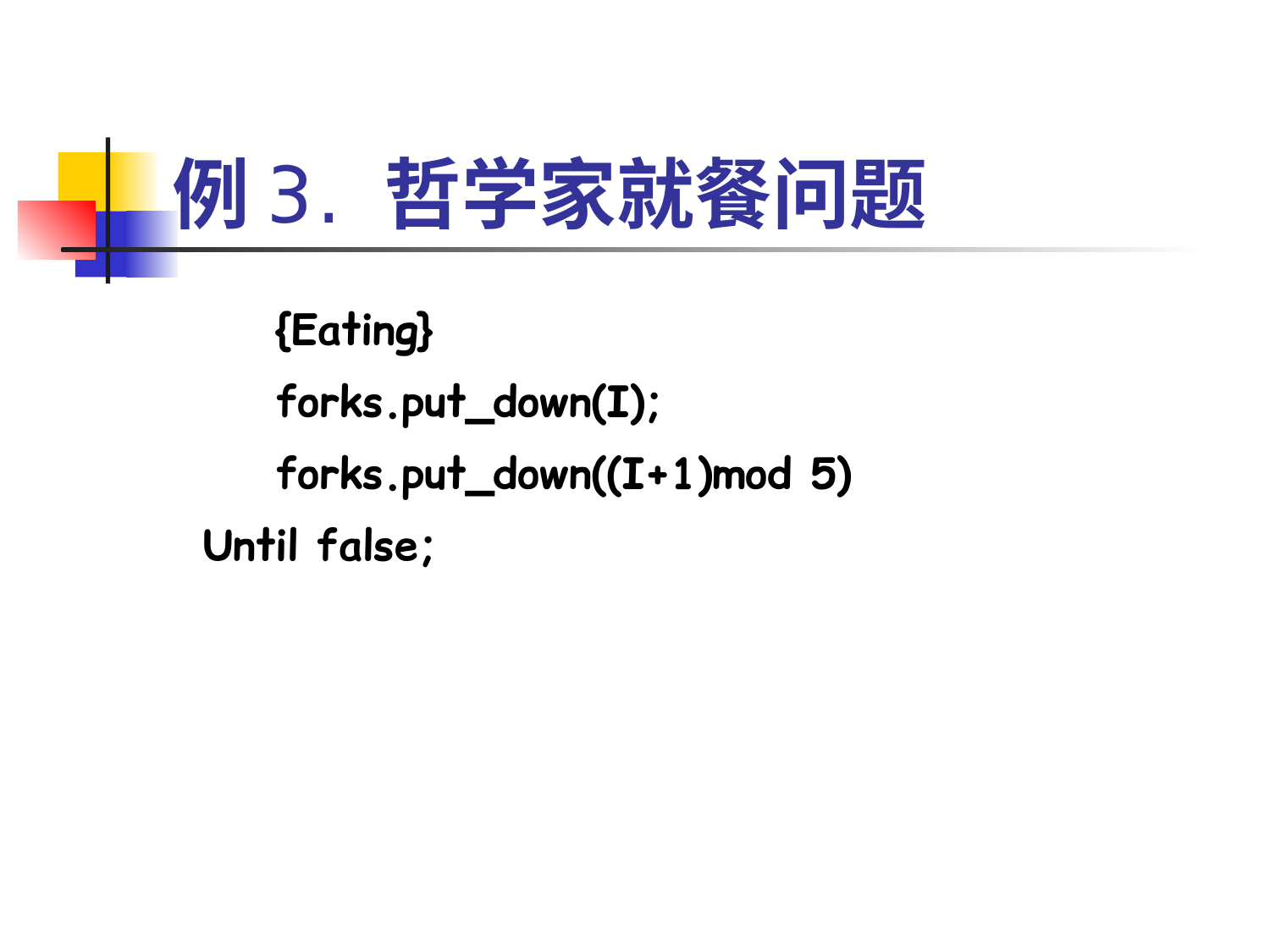

# 例3. 哲学家就餐问题
        {Eating}
        forks.put_down(I);
        forks.put_down((I+1)mod 5)
    Until false;